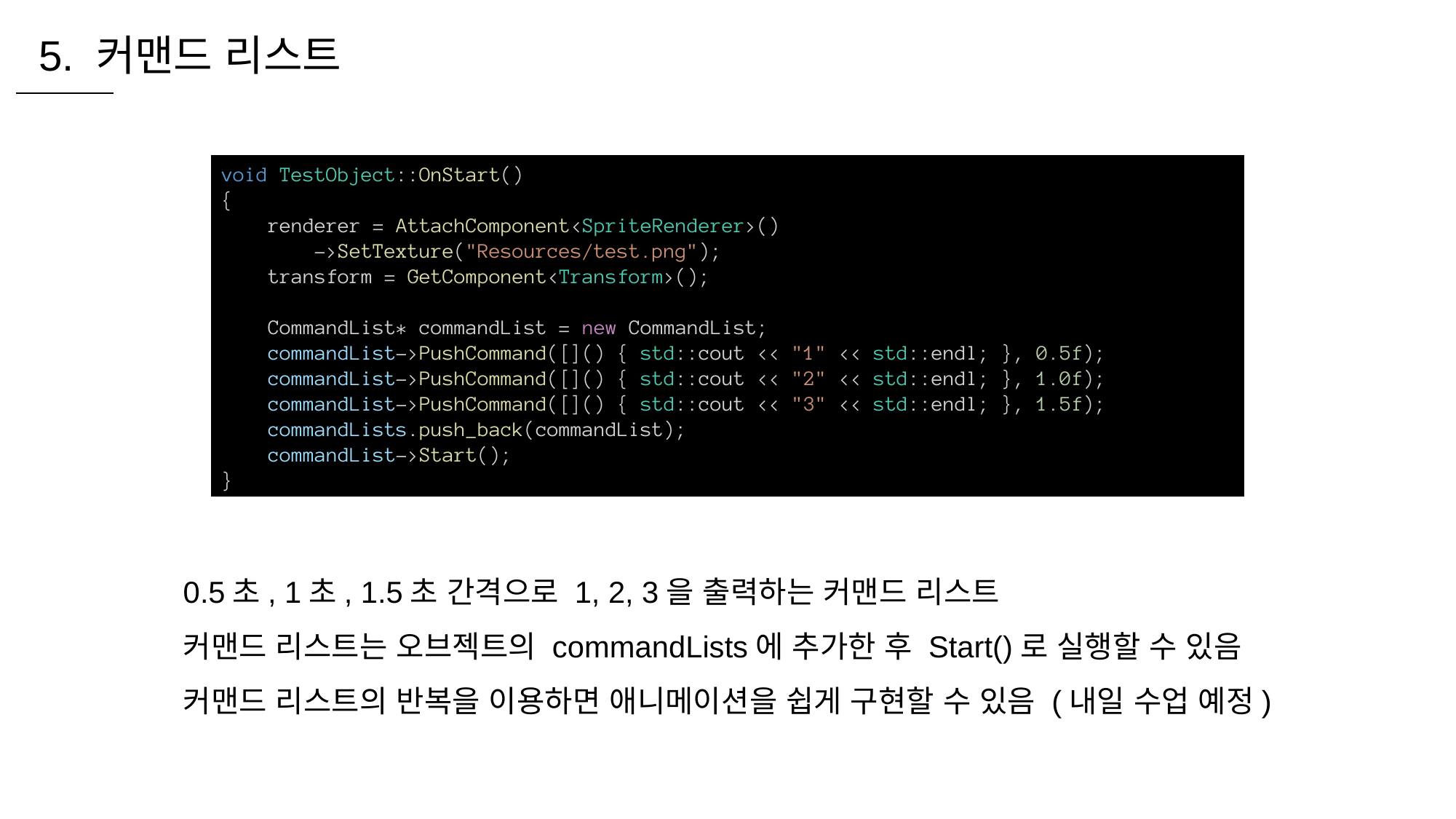

5. 커맨드 리스트
void TestObject::OnStart()
{
    renderer = AttachComponent<SpriteRenderer>()
        ->SetTexture("Resources/test.png");
    transform = GetComponent<Transform>();
    CommandList* commandList = new CommandList;
    commandList->PushCommand([]() { std::cout << "1" << std::endl; }, 0.5f);
    commandList->PushCommand([]() { std::cout << "2" << std::endl; }, 1.0f);
    commandList->PushCommand([]() { std::cout << "3" << std::endl; }, 1.5f);
    commandLists.push_back(commandList);
    commandList->Start();
}
0.5초, 1초, 1.5초 간격으로 1, 2, 3을 출력하는 커맨드 리스트
커맨드 리스트는 오브젝트의 commandLists에 추가한 후 Start()로 실행할 수 있음
커맨드 리스트의 반복을 이용하면 애니메이션을 쉽게 구현할 수 있음 (내일 수업 예정)